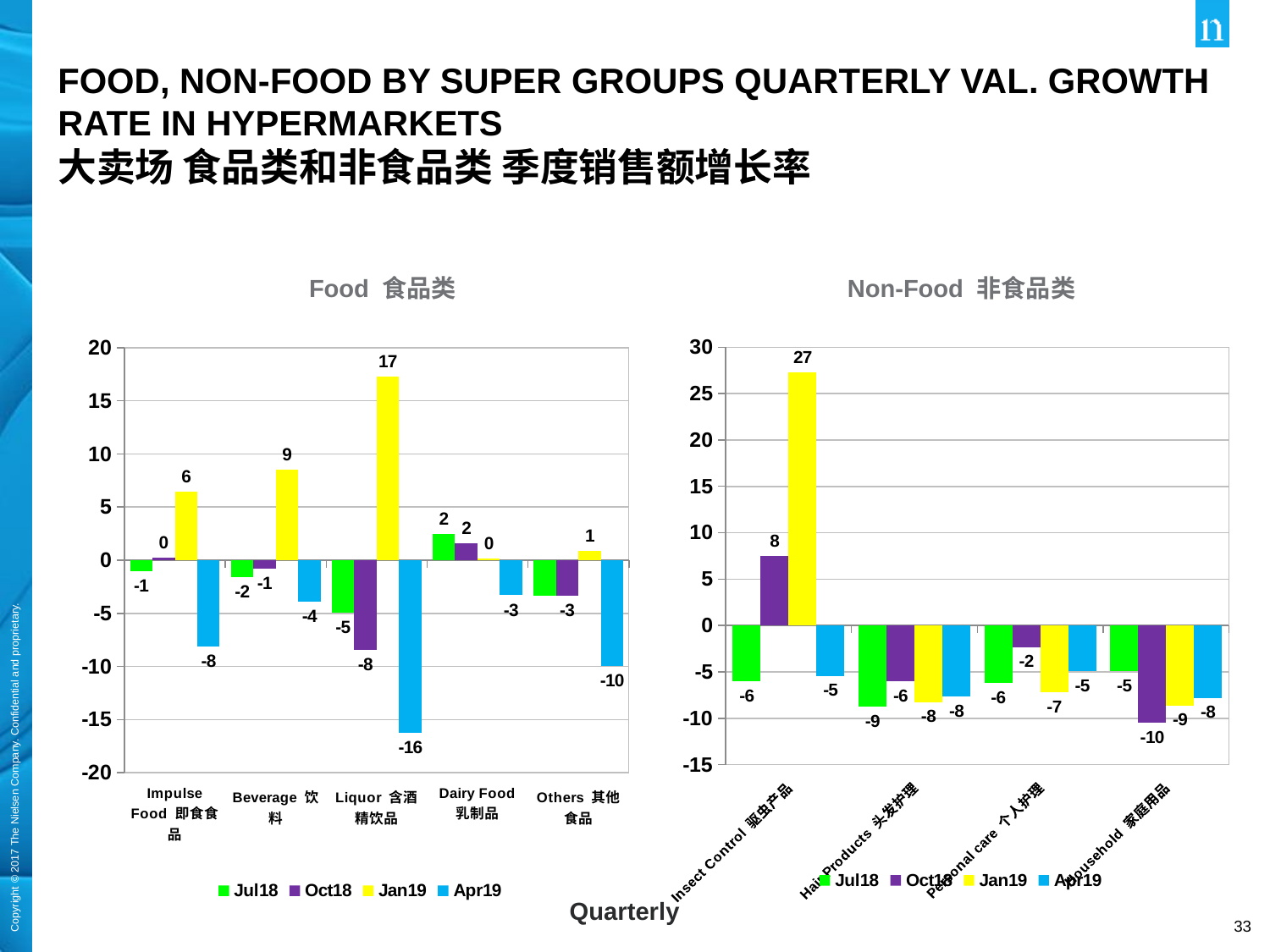

Food, Non-Food by Super Groups Quarterly Val. Growth Rate in Hypermarkets
大卖场 食品类和非食品类 季度销售额增长率
Food 食品类
Non-Food 非食品类

### Chart

| Category | Jul18 | Oct18 | Jan19 | Apr19 |
|---|---|---|---|---|
| Impulse Food 即食食品 | -1.000634184 | 0.203896054 | 6.479012917 | -8.101201491 |
| Beverage 饮料 | -1.589879578 | -0.776246819 | 8.540983883 | -3.872431646 |
| Liquor 含酒精饮品 | -4.904237765 | -8.428490275 | 17.303737093 | -16.207446702 |
| Dairy Food 乳制品 | 2.448041044 | 1.584567874 | 0.194367638 | -3.294190751 |
| Others 其他食品 | -3.323802637 | -3.326226869 | 0.844756954 | -9.963587967 |

### Chart

| Category | Jul18 | Oct18 | Jan19 | Apr19 |
|---|---|---|---|---|
| Insect Control 驱虫产品 | -6.004737692 | 7.540387867 | 27.306035521 | -5.440483832 |
| Hair Products 头发护理 | -8.749654602 | -6.054123022 | -8.249420584 | -7.643919475 |
| Personal care 个人护理 | -6.191293566 | -2.32877981 | -7.194276453 | -4.906923936 |
| Household 家庭用品 | -4.944716002 | -10.472498748 | -8.634264074 | -7.816721676 |
Quarterly